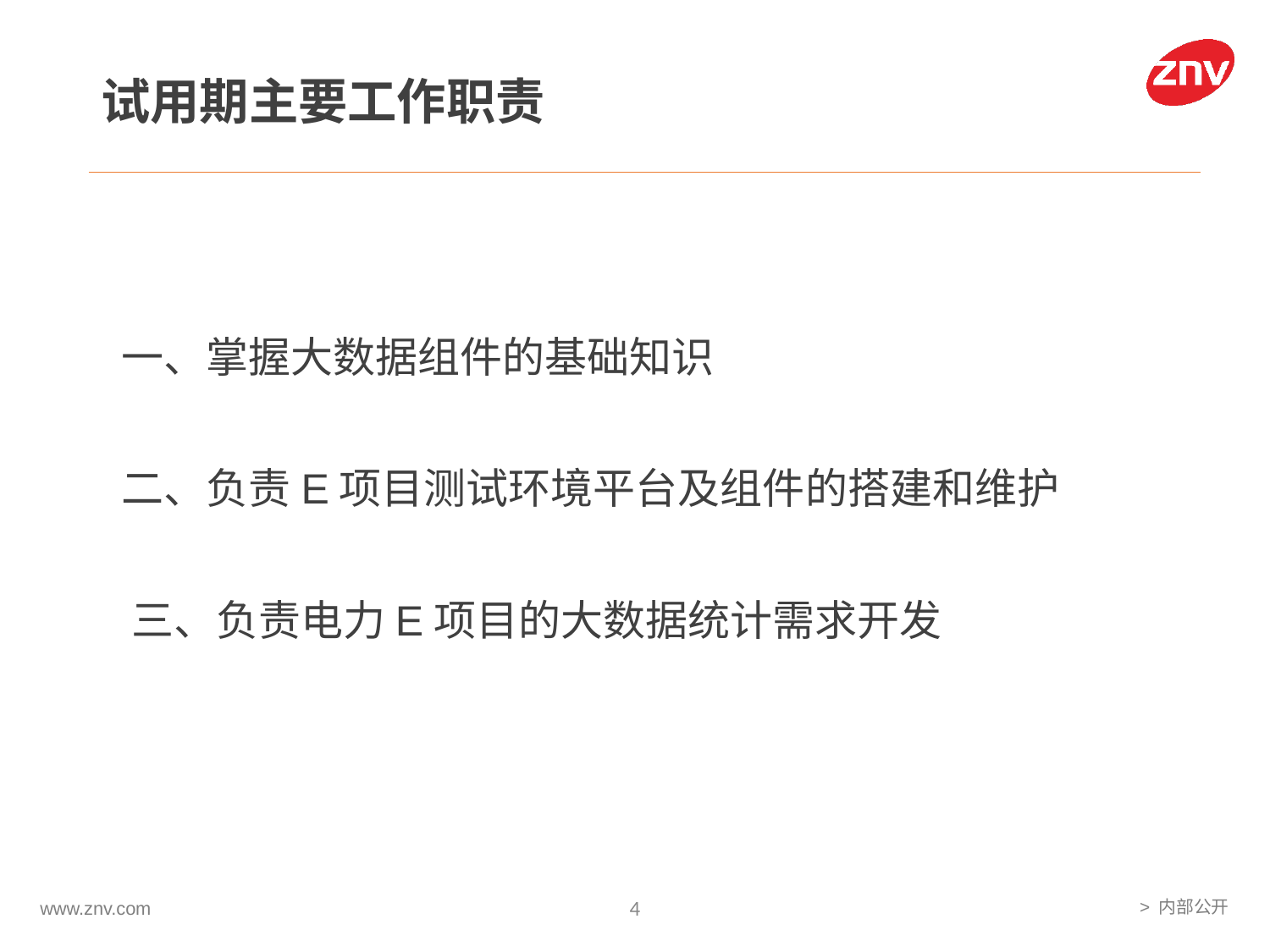

试用期主要工作职责
一、掌握大数据组件的基础知识
二、负责E项目测试环境平台及组件的搭建和维护
三、负责电力E项目的大数据统计需求开发
4